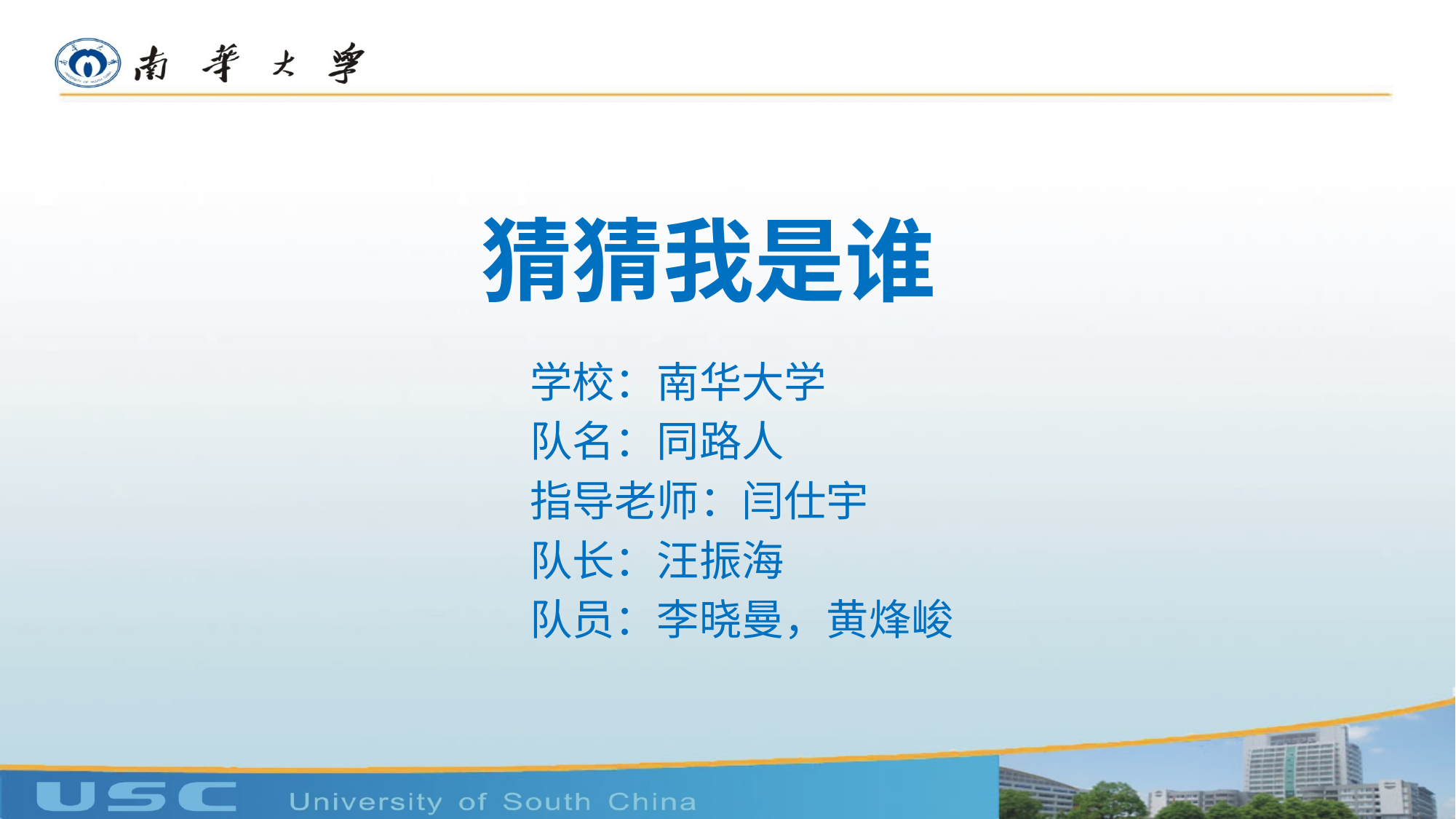

猜猜我是谁
学校：南华大学
队名：同路人
指导老师：闫仕宇
队长：汪振海
队员：李晓曼，黄烽峻